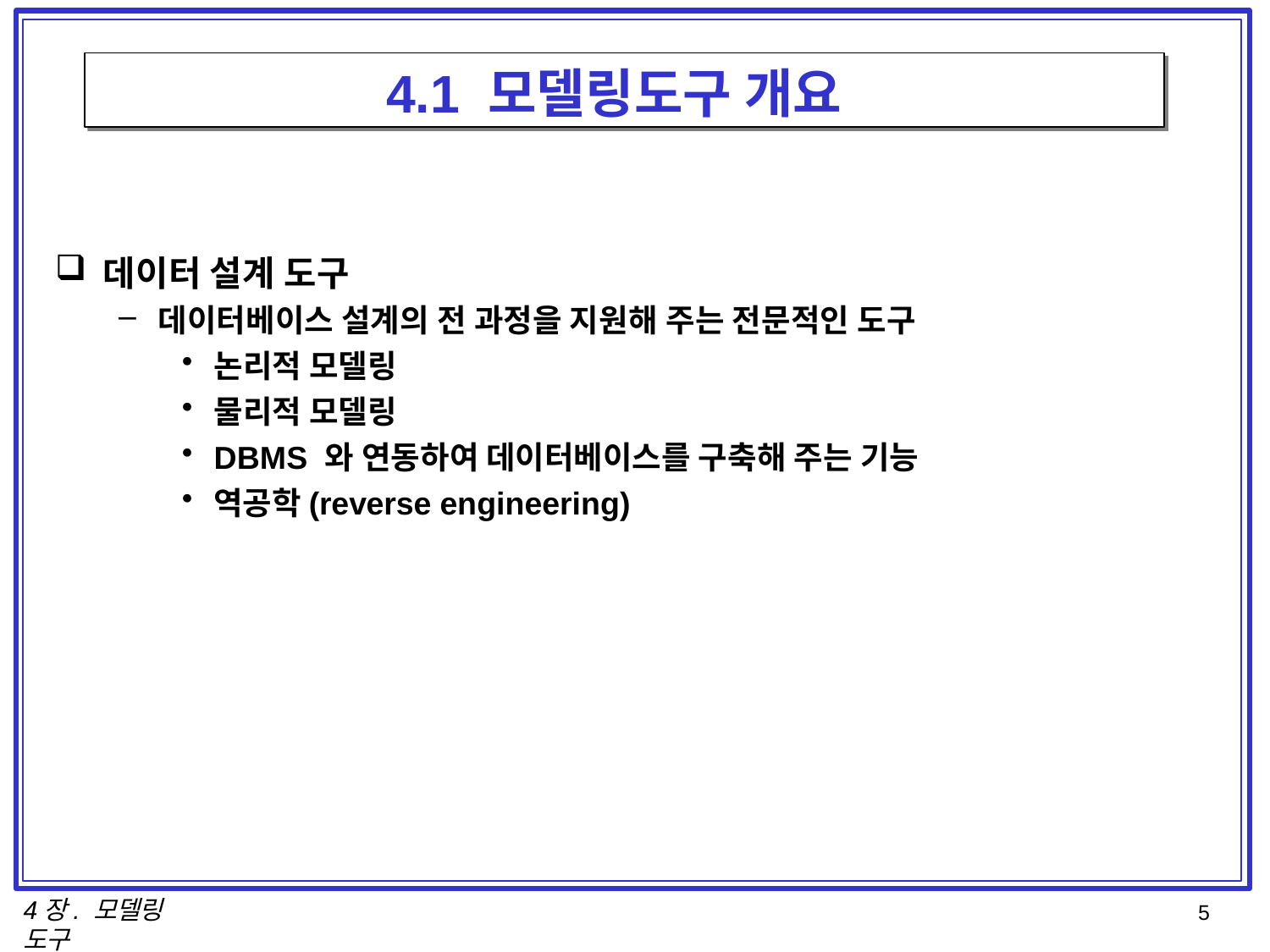

# 4.1 모델링도구 개요
데이터 설계 도구
데이터베이스 설계의 전 과정을 지원해 주는 전문적인 도구
논리적 모델링
물리적 모델링
DBMS 와 연동하여 데이터베이스를 구축해 주는 기능
역공학(reverse engineering)
4장. 모델링 도구
5